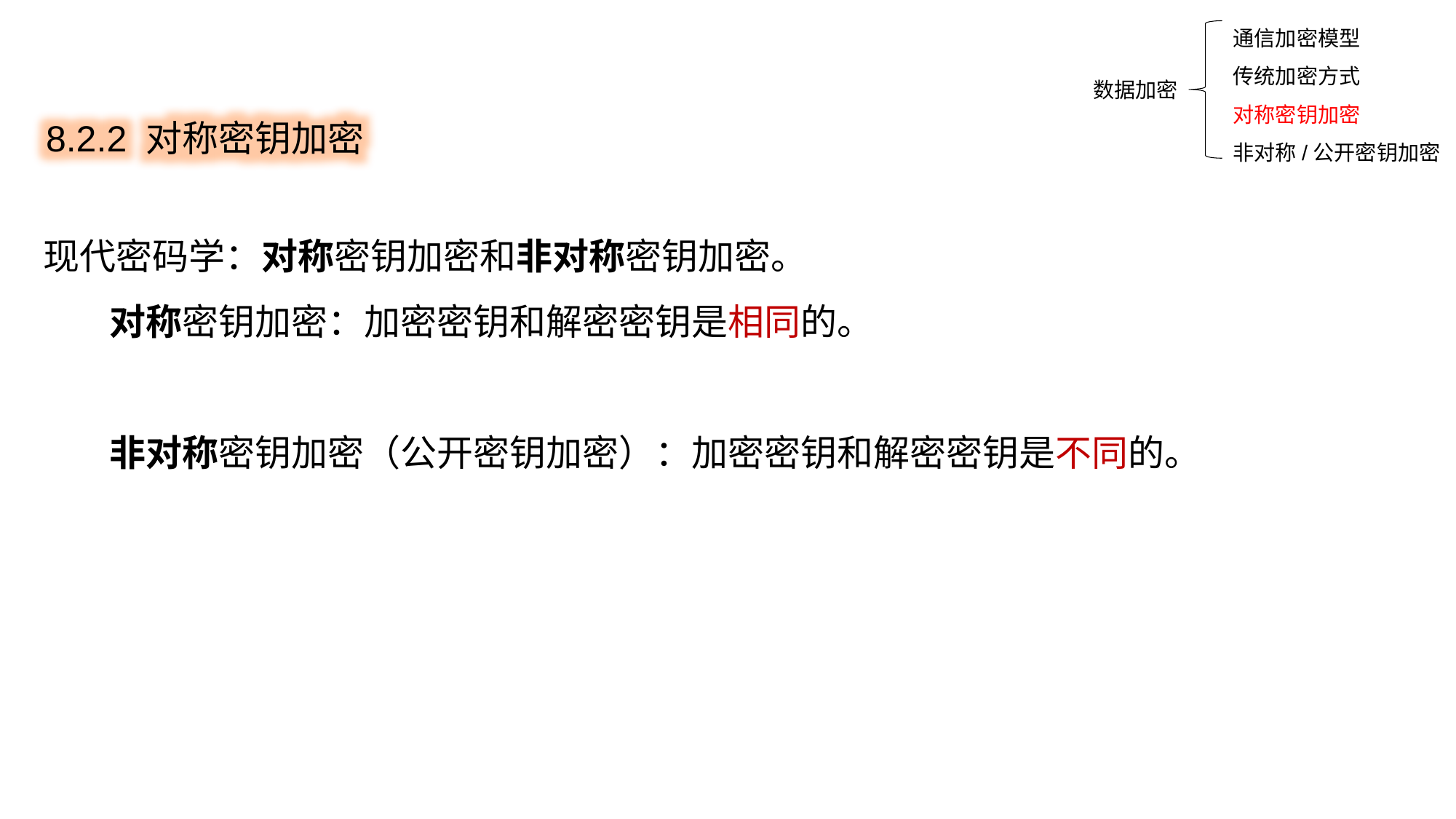

通信加密模型
传统加密方式
对称密钥加密
非对称/公开密钥加密

8.2.2 对称密钥加密
数据加密
现代密码学：对称密钥加密和非对称密钥加密。
       对称密钥加密：加密密钥和解密密钥是相同的。

       非对称密钥加密（公开密钥加密）：加密密钥和解密密钥是不同的。